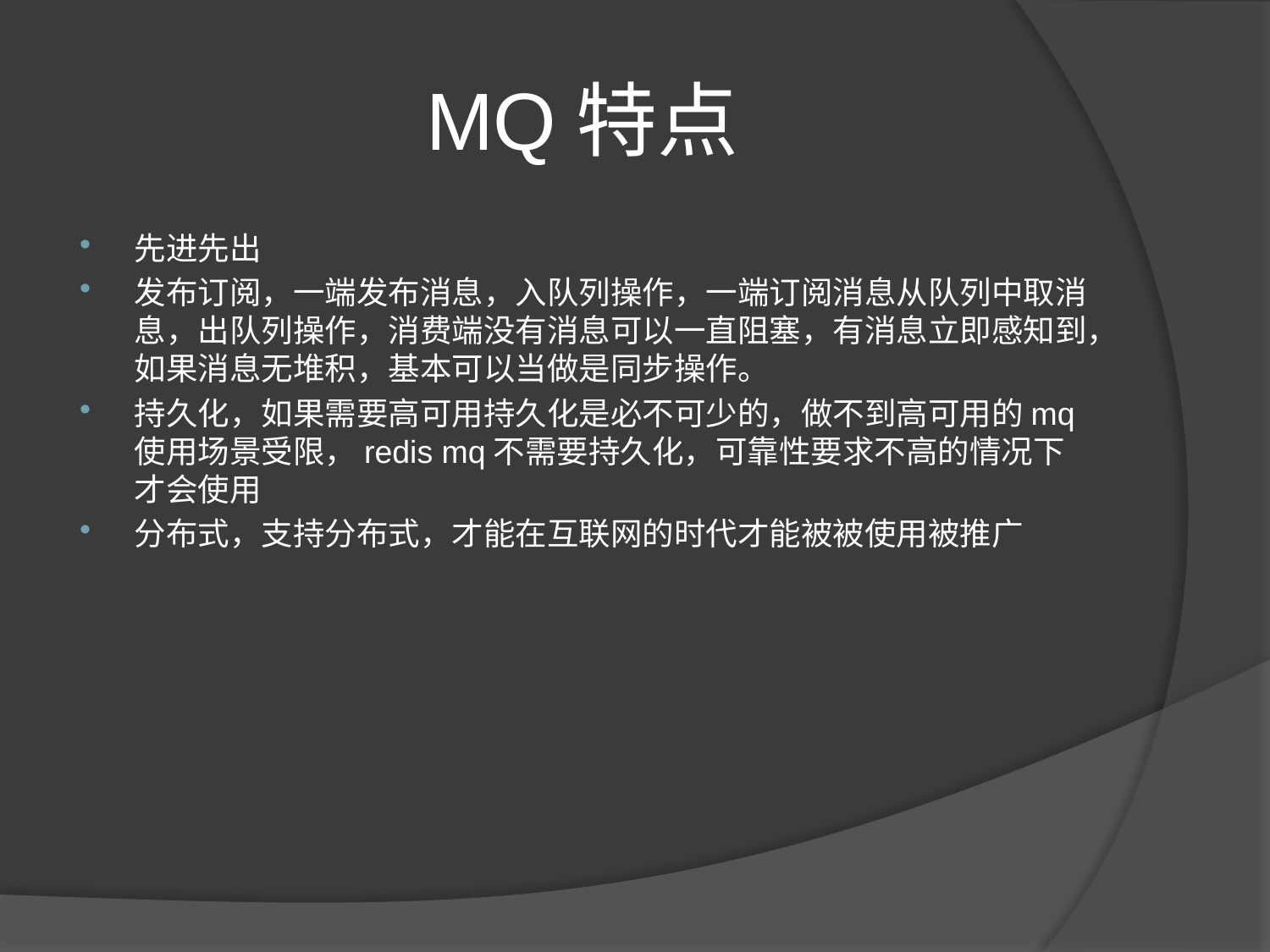

# MQ特点
先进先出
发布订阅，一端发布消息，入队列操作，一端订阅消息从队列中取消息，出队列操作，消费端没有消息可以一直阻塞，有消息立即感知到，如果消息无堆积，基本可以当做是同步操作。
持久化，如果需要高可用持久化是必不可少的，做不到高可用的mq使用场景受限，redis mq不需要持久化，可靠性要求不高的情况下才会使用
分布式，支持分布式，才能在互联网的时代才能被被使用被推广